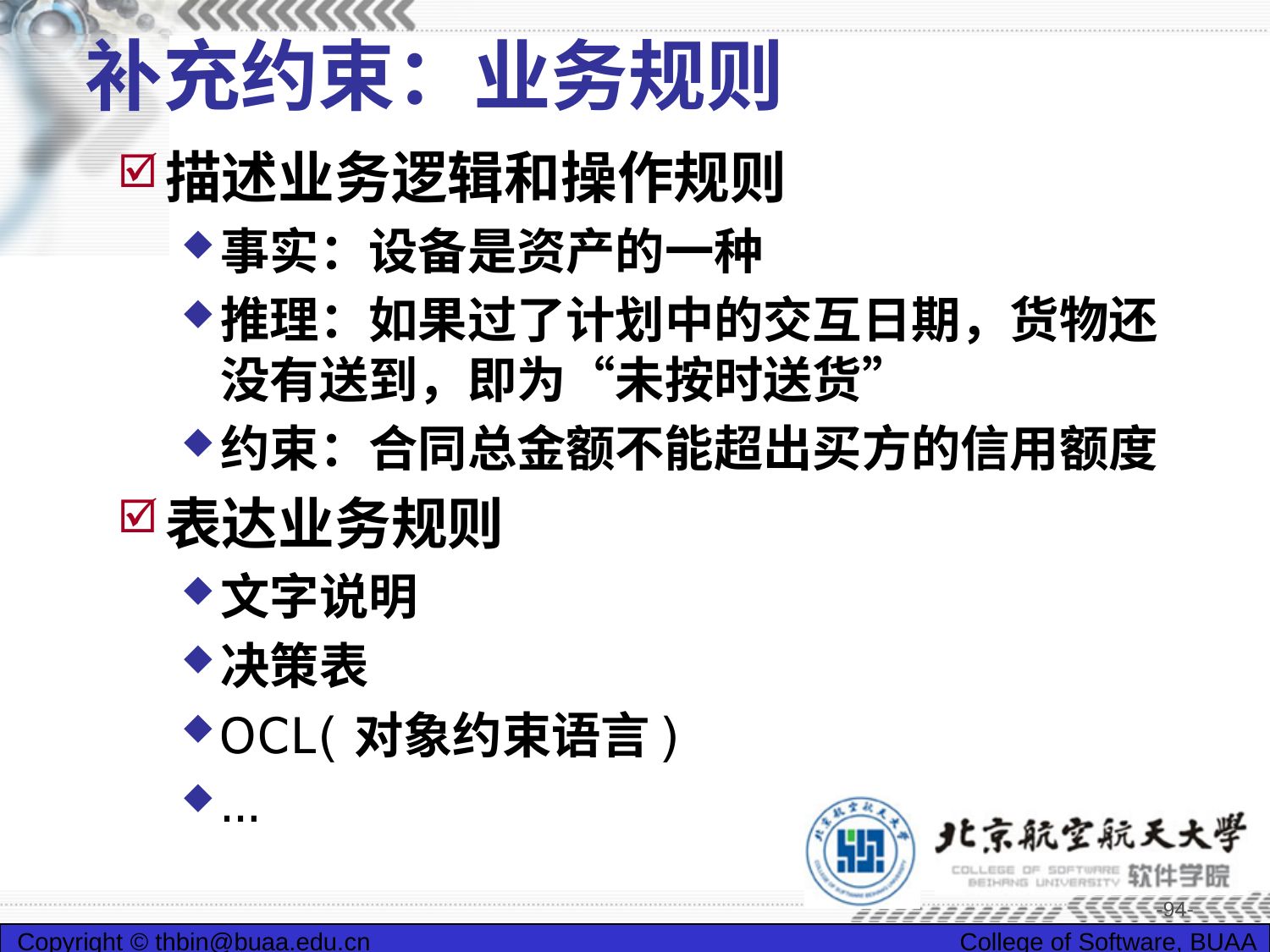

# 补充约束：业务规则
描述业务逻辑和操作规则
事实：设备是资产的一种
推理：如果过了计划中的交互日期，货物还没有送到，即为“未按时送货”
约束：合同总金额不能超出买方的信用额度
表达业务规则
文字说明
决策表
OCL(对象约束语言)
…
-94-